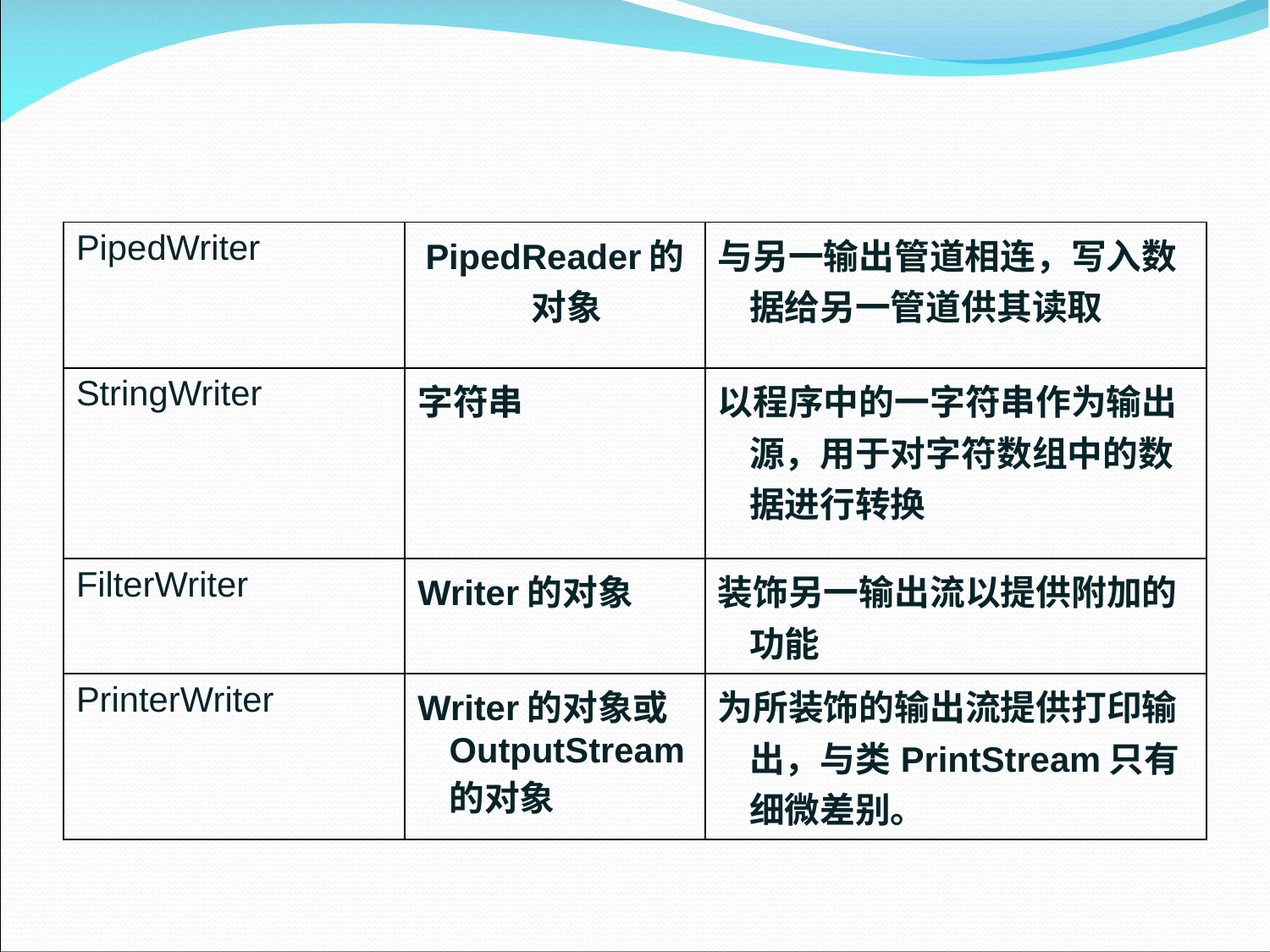

| PipedWriter | PipedReader的对象 | 与另一输出管道相连，写入数据给另一管道供其读取 |
| --- | --- | --- |
| StringWriter | 字符串 | 以程序中的一字符串作为输出源，用于对字符数组中的数据进行转换 |
| FilterWriter | Writer的对象 | 装饰另一输出流以提供附加的功能 |
| PrinterWriter | Writer的对象或OutputStream的对象 | 为所装饰的输出流提供打印输出，与类PrintStream只有细微差别。 |